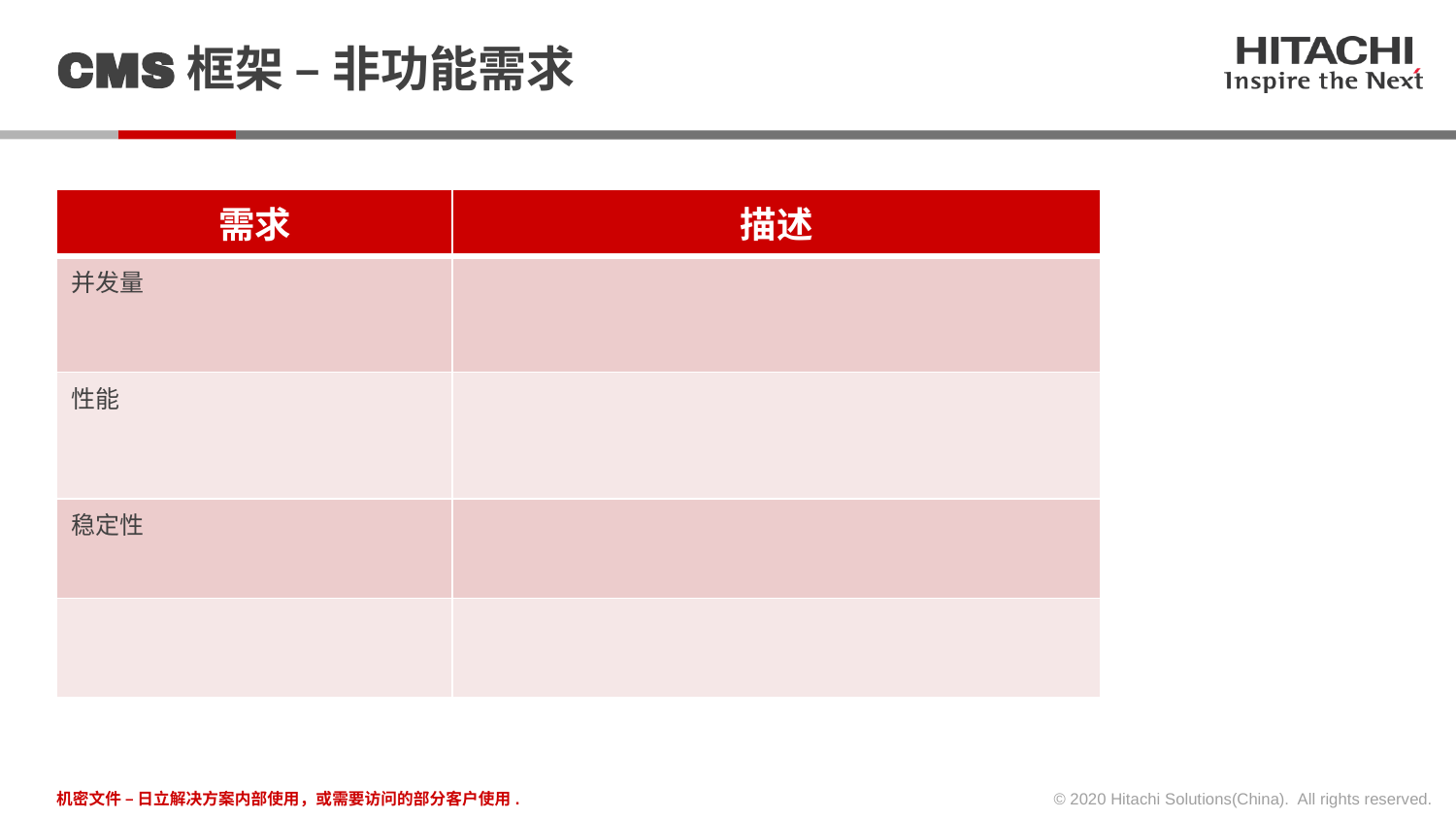

# CMS框架 – 非功能需求
| 需求 | 描述 |
| --- | --- |
| 并发量 |  |
| 性能 |  |
| 稳定性 |  |
|  |  |